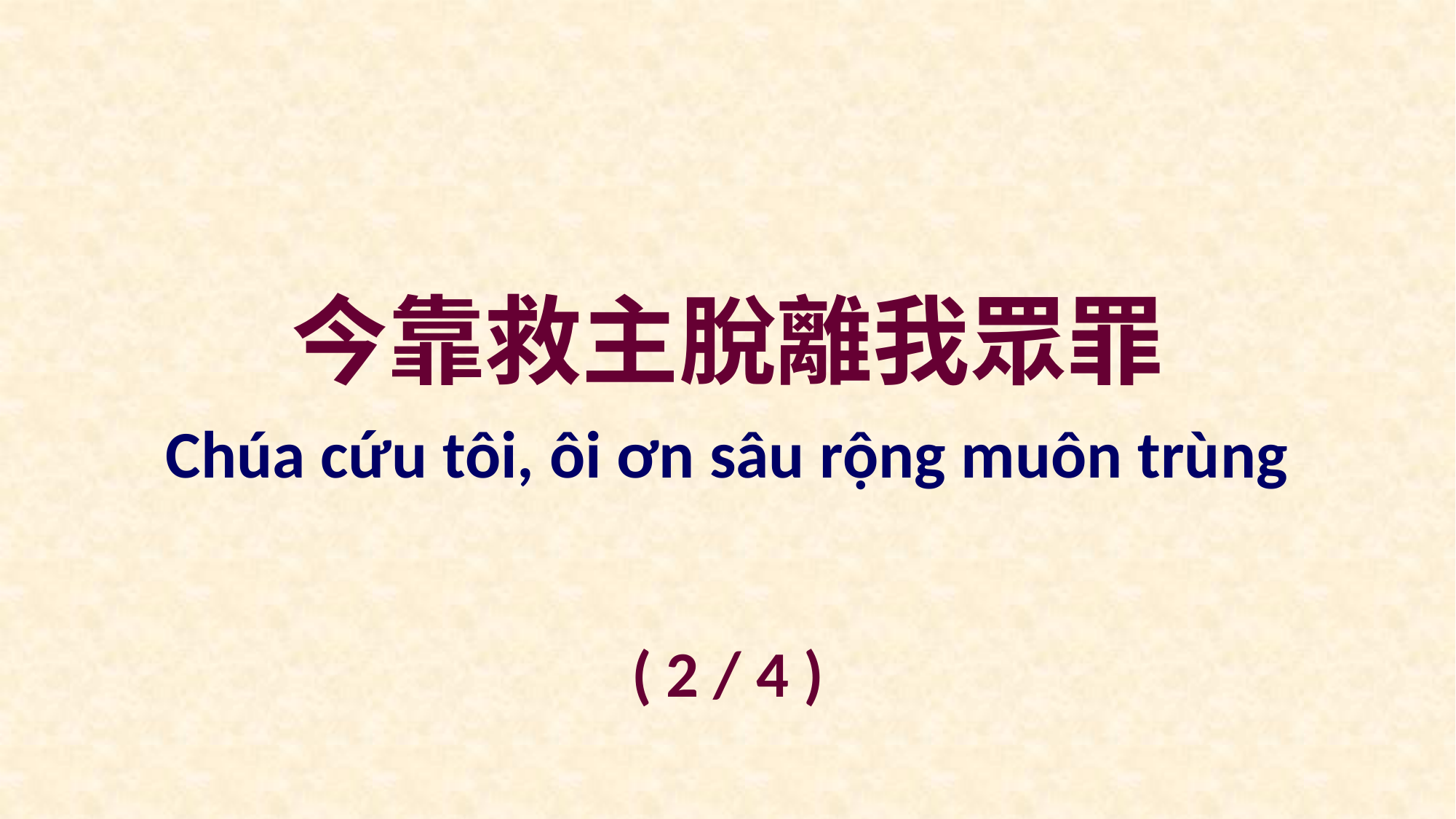

今靠救主脫離我眾罪
Chúa cứu tôi, ôi ơn sâu rộng muôn trùng
( 2 / 4 )